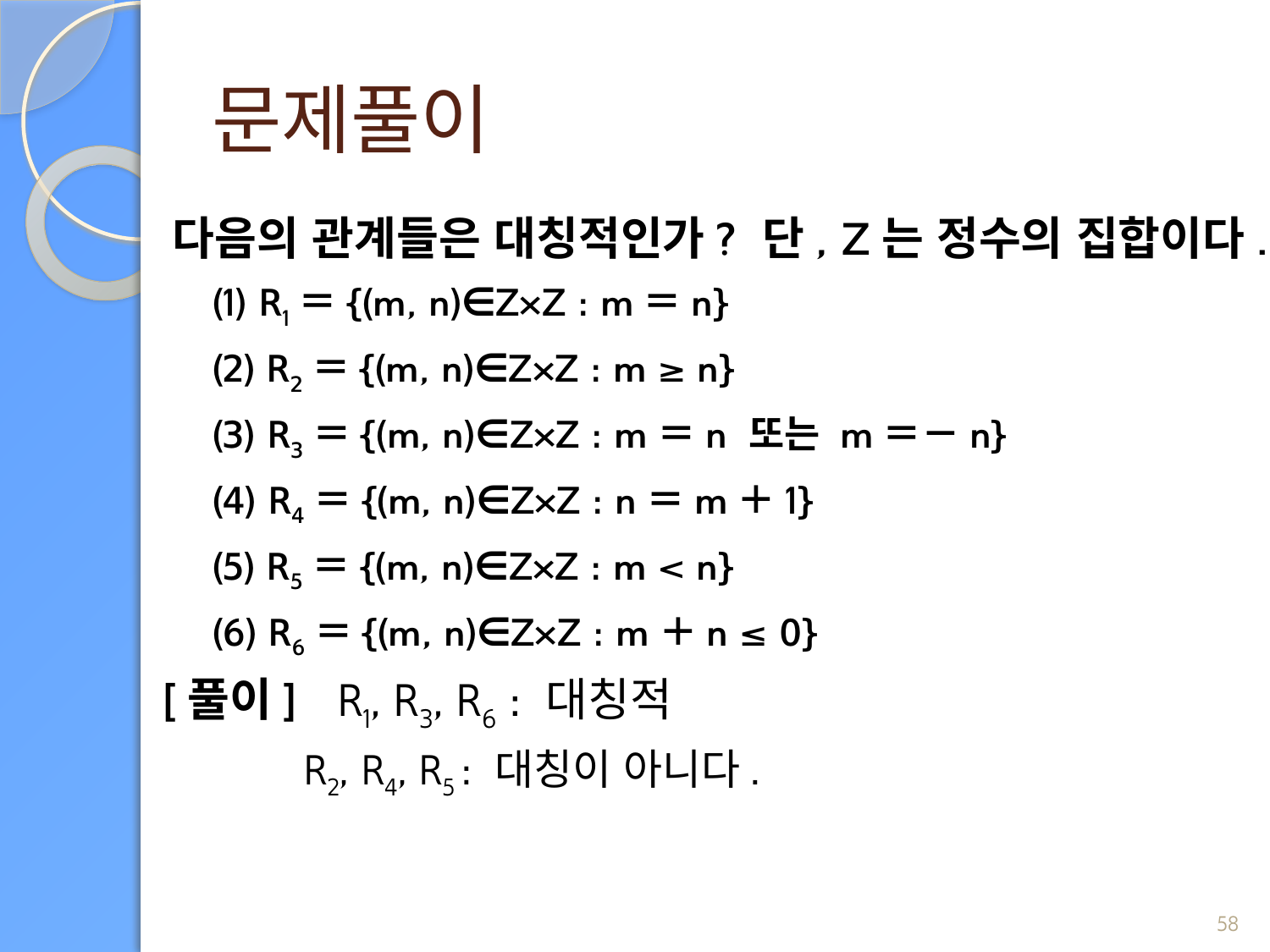

# 문제풀이
	다음의 관계들은 대칭적인가? 단, Z는 정수의 집합이다.
(1) R1＝{(m, n)∈Z×Z : m＝n}
(2) R2＝{(m, n)∈Z×Z : m ≥ n}
(3) R3＝{(m, n)∈Z×Z : m＝n 또는 m＝－n}
(4) R4＝{(m, n)∈Z×Z : n＝m＋1}
(5) R5＝{(m, n)∈Z×Z : m < n}
(6) R6＝{(m, n)∈Z×Z : m＋n ≤ 0}
  [풀이]   R1, R3, R6 : 대칭적
          R2, R4, R5 : 대칭이 아니다.
58